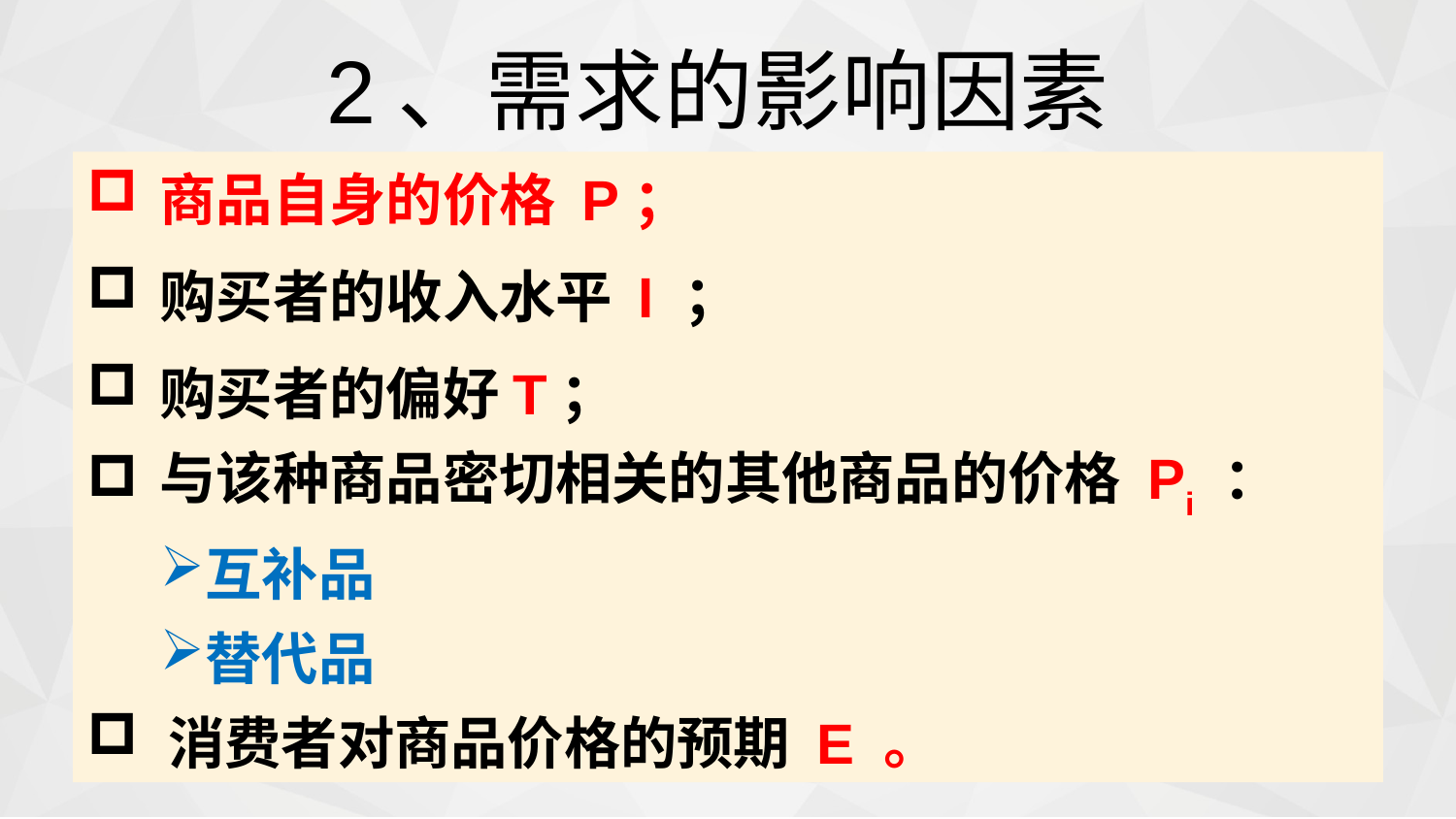

# 2、需求的影响因素
商品自身的价格 P；
购买者的收入水平 I ；
购买者的偏好T；
与该种商品密切相关的其他商品的价格 Pi ：
互补品
替代品
 消费者对商品价格的预期 E 。
11